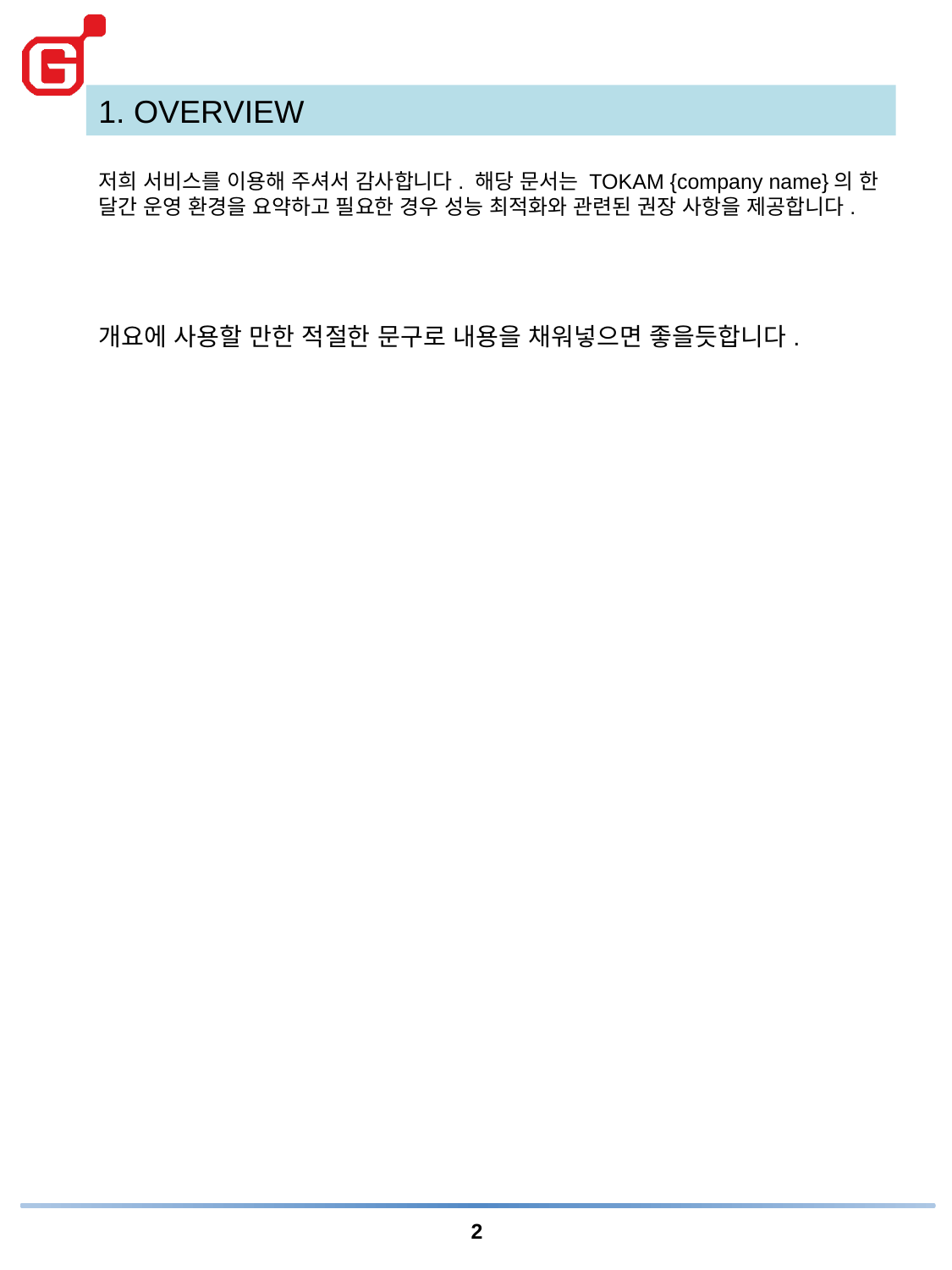

1. OVERVIEW
저희 서비스를 이용해 주셔서 감사합니다. 해당 문서는 TOKAM {company name}의 한 달간 운영 환경을 요약하고 필요한 경우 성능 최적화와 관련된 권장 사항을 제공합니다.
개요에 사용할 만한 적절한 문구로 내용을 채워넣으면 좋을듯합니다.